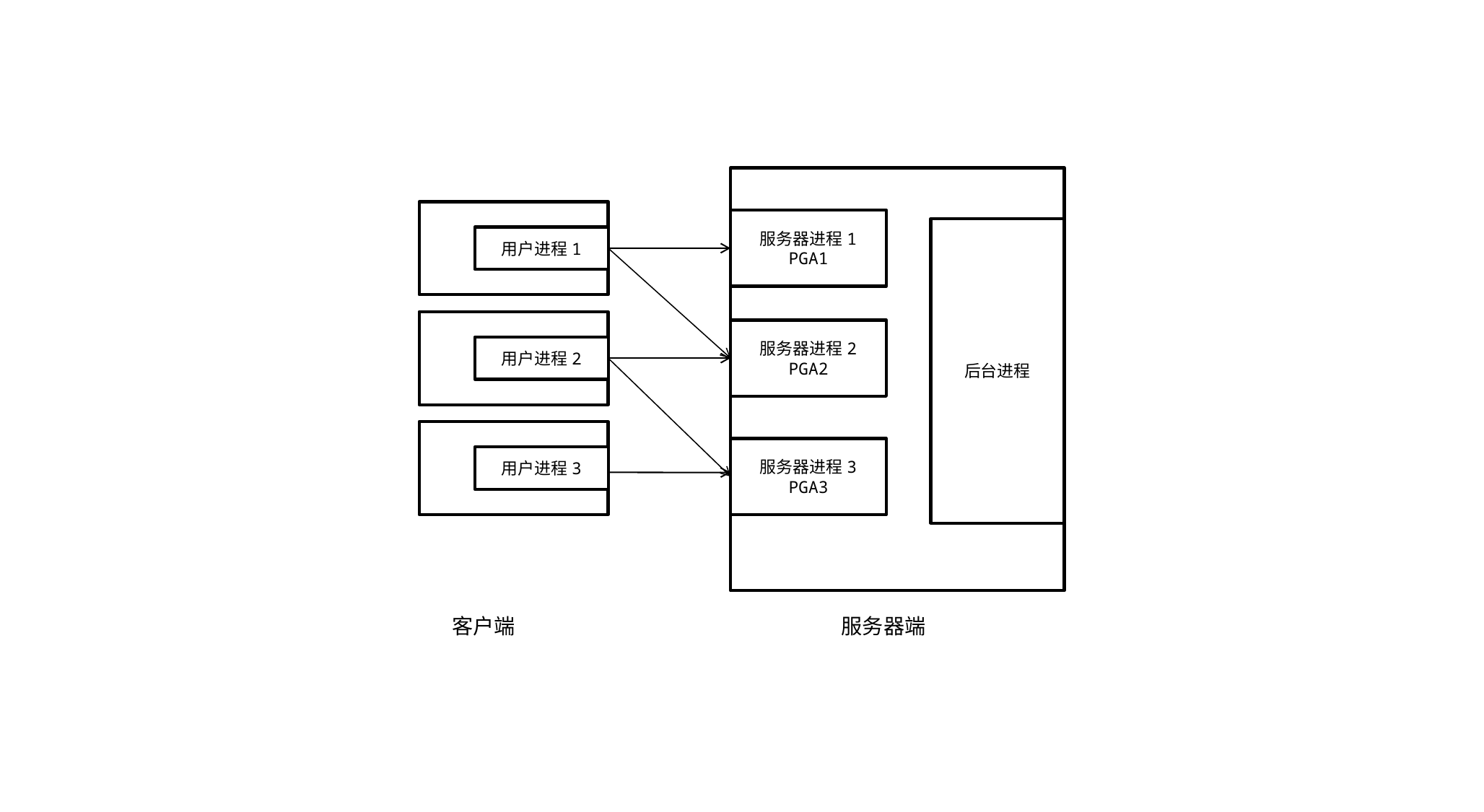

服务器进程1
PGA1
后台进程
用户进程1

服务器进程2
PGA2
用户进程2

服务器进程3
PGA3
用户进程3
客户端
服务器端